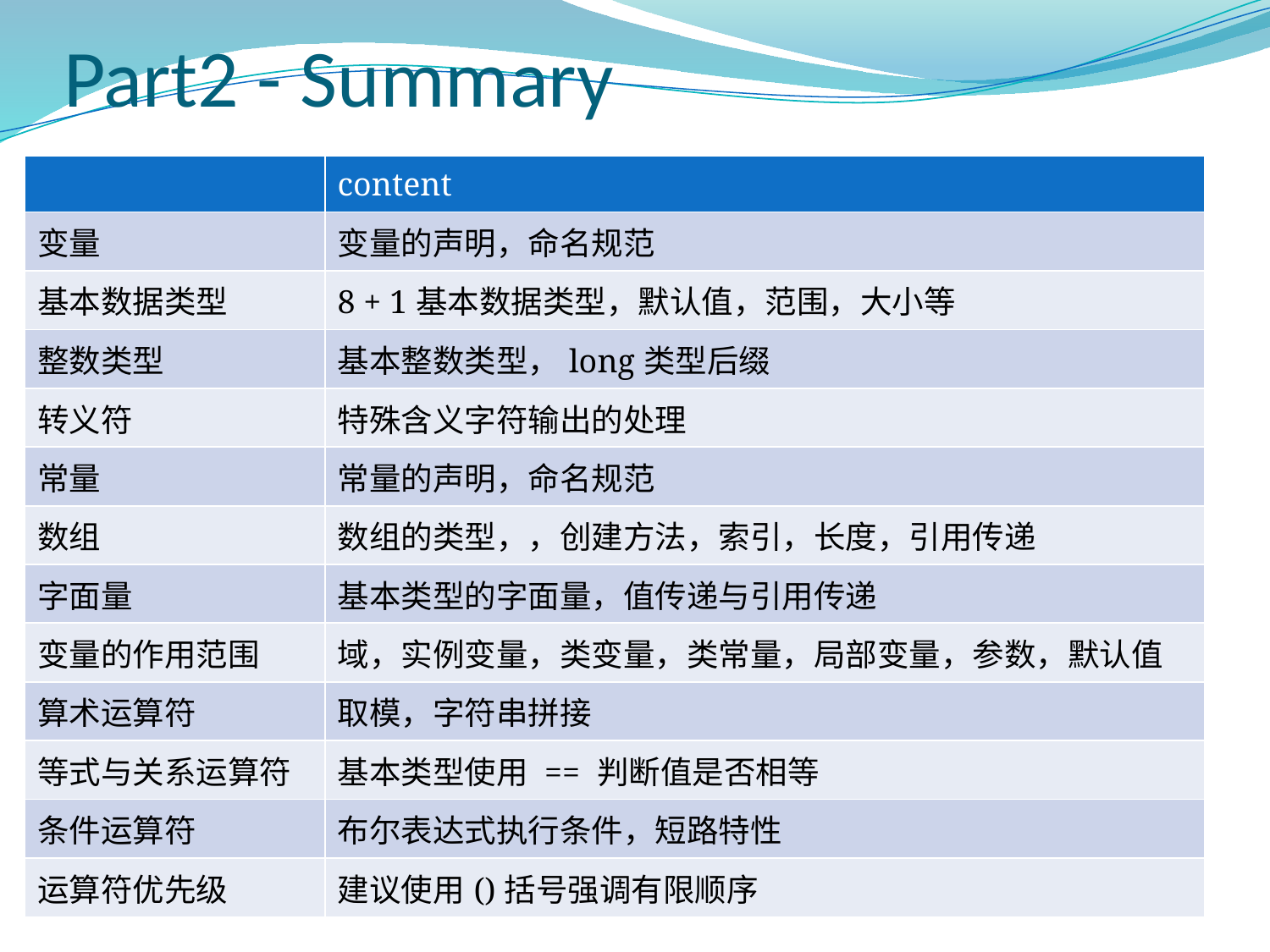

# Part2 - Summary
|  | content |
| --- | --- |
| 变量 | 变量的声明，命名规范 |
| 基本数据类型 | 8 + 1基本数据类型，默认值，范围，大小等 |
| 整数类型 | 基本整数类型，long类型后缀 |
| 转义符 | 特殊含义字符输出的处理 |
| 常量 | 常量的声明，命名规范 |
| 数组 | 数组的类型，，创建方法，索引，长度，引用传递 |
| 字面量 | 基本类型的字面量，值传递与引用传递 |
| 变量的作用范围 | 域，实例变量，类变量，类常量，局部变量，参数，默认值 |
| 算术运算符 | 取模，字符串拼接 |
| 等式与关系运算符 | 基本类型使用 == 判断值是否相等 |
| 条件运算符 | 布尔表达式执行条件，短路特性 |
| 运算符优先级 | 建议使用()括号强调有限顺序 |
24